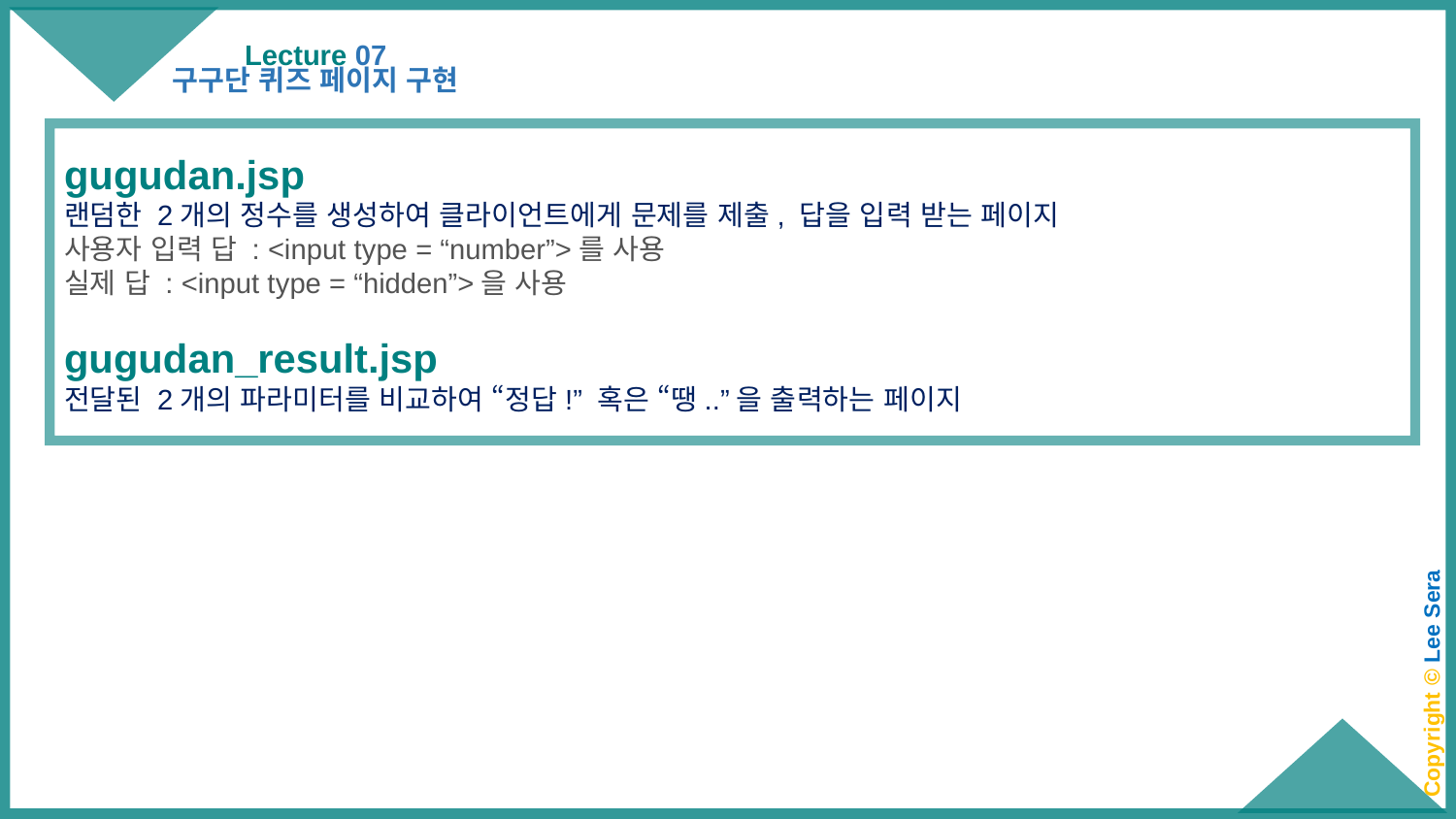

# Lecture 07
구구단 퀴즈 페이지 구현
gugudan.jsp
랜덤한 2개의 정수를 생성하여 클라이언트에게 문제를 제출, 답을 입력 받는 페이지
사용자 입력 답 : <input type = “number”>를 사용
실제 답 : <input type = “hidden”>을 사용

gugudan_result.jsp
전달된 2개의 파라미터를 비교하여 “정답!” 혹은 “땡..”을 출력하는 페이지
Copyright © Lee Sera